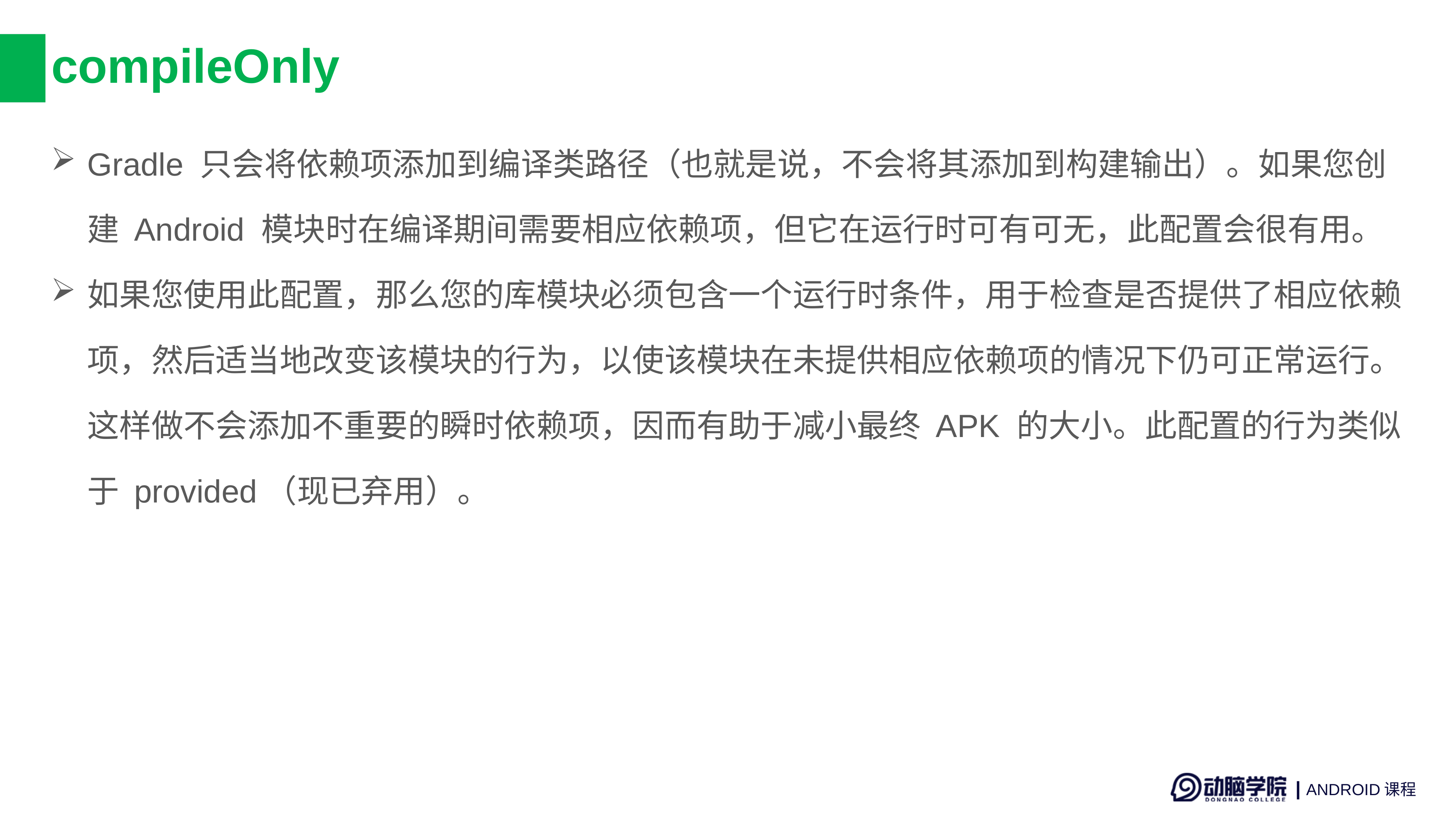

# compileOnly
Gradle 只会将依赖项添加到编译类路径（也就是说，不会将其添加到构建输出）。如果您创建 Android 模块时在编译期间需要相应依赖项，但它在运行时可有可无，此配置会很有用。
如果您使用此配置，那么您的库模块必须包含一个运行时条件，用于检查是否提供了相应依赖项，然后适当地改变该模块的行为，以使该模块在未提供相应依赖项的情况下仍可正常运行。这样做不会添加不重要的瞬时依赖项，因而有助于减小最终 APK 的大小。此配置的行为类似于 provided（现已弃用）。